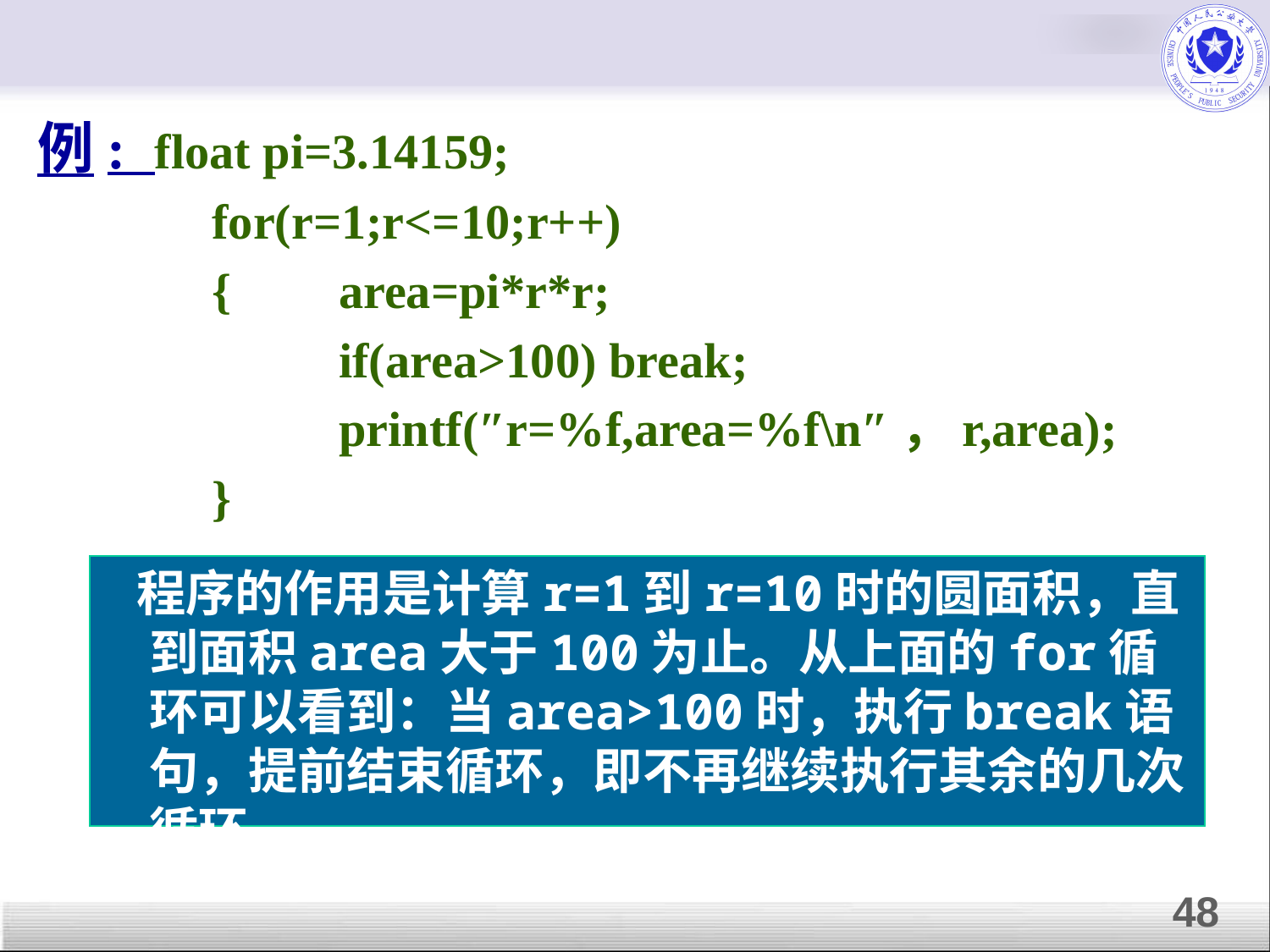

例:  float pi=3.14159;
		for(r=1;r<=10;r++)
      	{ 	area=pi*r*r;
        		if(area>100) break;
      		printf(″r=%f,area=%f\n″，r,area);
		}
  程序的作用是计算r=1到r=10时的圆面积，直到面积area大于100为止。从上面的for循环可以看到：当area>100时，执行break语句，提前结束循环，即不再继续执行其余的几次循环。